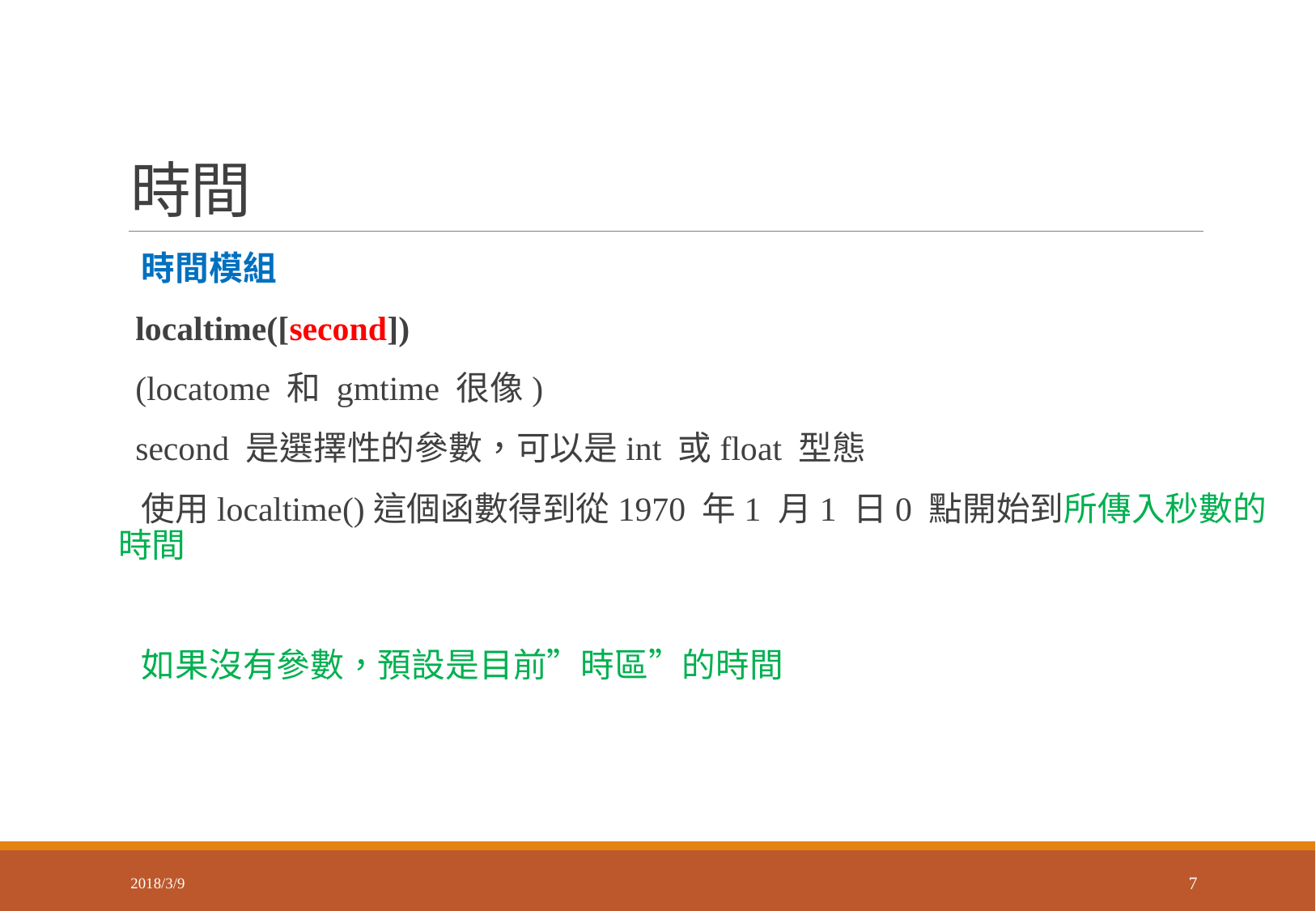

# 時間
  時間模組
  localtime([second])
  (locatome 和 gmtime 很像)
  second 是選擇性的參數，可以是int 或float 型態
  使用localtime()這個函數得到從1970 年1 月1 日0 點開始到所傳入秒數的時間

  如果沒有參數，預設是目前”時區”的時間
2018/3/9
7